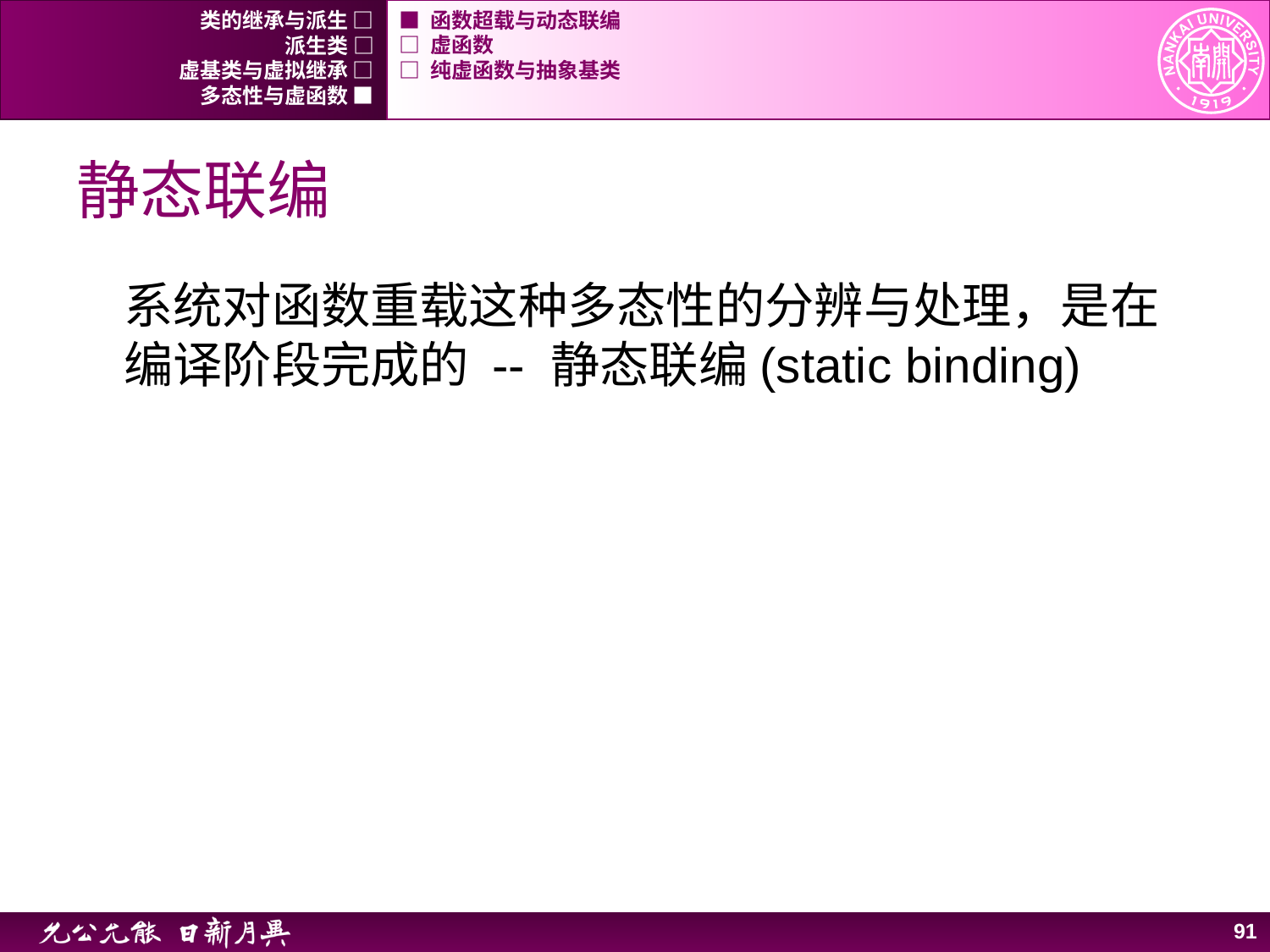

类的继承与派生 □
■ 函数超载与动态联编
派生类 □
□ 虚函数
虚基类与虚拟继承 □
□ 纯虚函数与抽象基类
多态性与虚函数 ■

# 静态联编
系统对函数重载这种多态性的分辨与处理，是在编译阶段完成的 -- 静态联编(static binding)
91